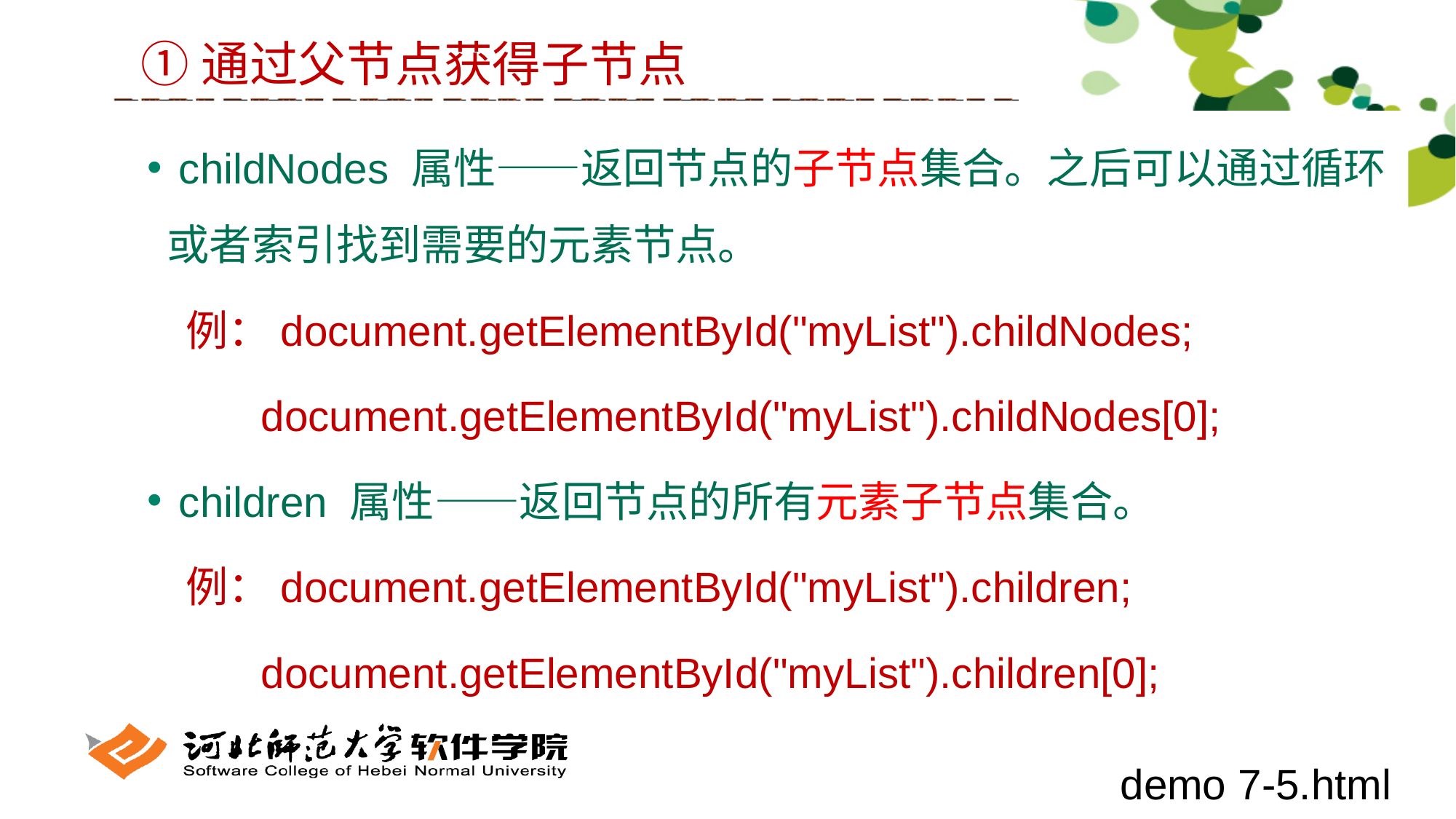

①通过父节点获得子节点
 childNodes 属性——返回节点的子节点集合。之后可以通过循环或者索引找到需要的元素节点。
   例：document.getElementById("myList").childNodes;
      document.getElementById("myList").childNodes[0];
 children 属性——返回节点的所有元素子节点集合。
   例：document.getElementById("myList").children;
      document.getElementById("myList").children[0];

demo 7-5.html